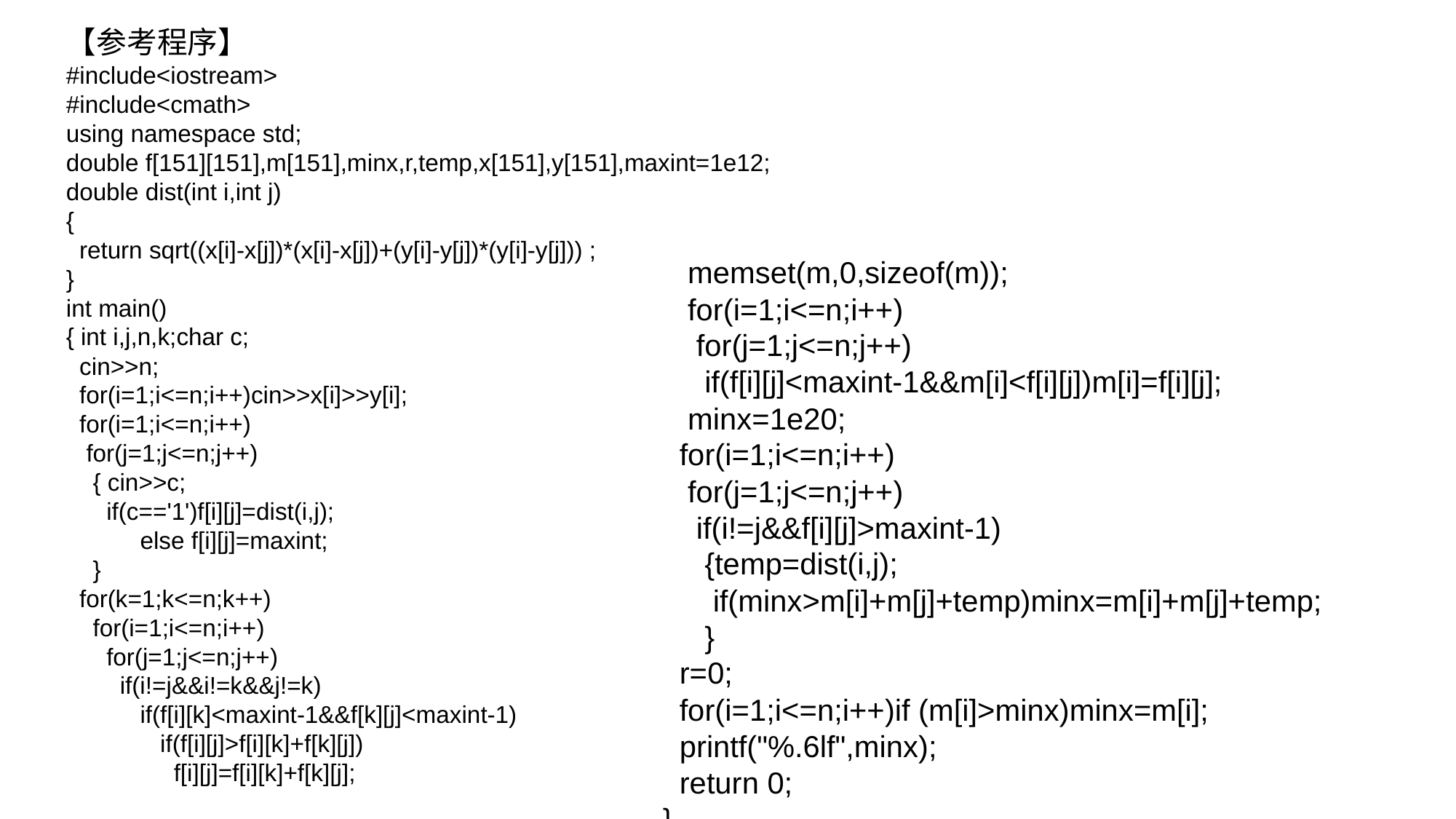

【参考程序】
#include<iostream>
#include<cmath>
using namespace std;
double f[151][151],m[151],minx,r,temp,x[151],y[151],maxint=1e12;
double dist(int i,int j)
{
  return sqrt((x[i]-x[j])*(x[i]-x[j])+(y[i]-y[j])*(y[i]-y[j])) ;
}
int main()
{ int i,j,n,k;char c;
  cin>>n;
  for(i=1;i<=n;i++)cin>>x[i]>>y[i];
  for(i=1;i<=n;i++)
   for(j=1;j<=n;j++)
    { cin>>c;
      if(c=='1')f[i][j]=dist(i,j);
           else f[i][j]=maxint;
    }
  for(k=1;k<=n;k++)
    for(i=1;i<=n;i++)
      for(j=1;j<=n;j++)
        if(i!=j&&i!=k&&j!=k)
           if(f[i][k]<maxint-1&&f[k][j]<maxint-1)
              if(f[i][j]>f[i][k]+f[k][j])
                f[i][j]=f[i][k]+f[k][j];
   memset(m,0,sizeof(m));
   for(i=1;i<=n;i++)
    for(j=1;j<=n;j++)
     if(f[i][j]<maxint-1&&m[i]<f[i][j])m[i]=f[i][j];
   minx=1e20;
  for(i=1;i<=n;i++)
   for(j=1;j<=n;j++)
    if(i!=j&&f[i][j]>maxint-1)
     {temp=dist(i,j);
      if(minx>m[i]+m[j]+temp)minx=m[i]+m[j]+temp;
     }
  r=0;
  for(i=1;i<=n;i++)if (m[i]>minx)minx=m[i];
  printf("%.6lf",minx);
  return 0;
}